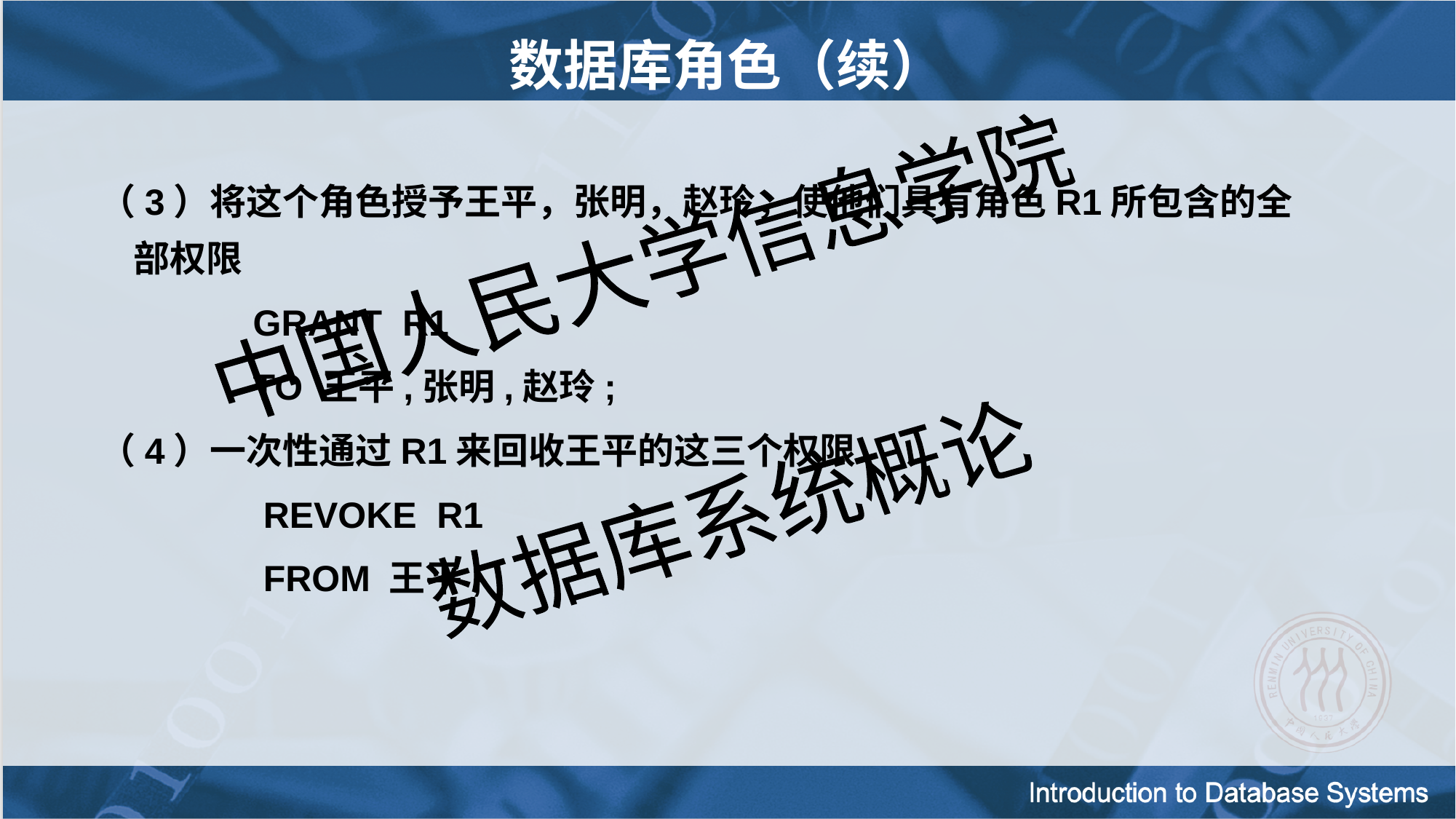

数据库角色（续）
（3）将这个角色授予王平，张明，赵玲，使他们具有角色R1所包含的全部权限
    	 GRANT  R1
    	 TO 王平,张明,赵玲;
（4）一次性通过R1来回收王平的这三个权限
     	  REVOKE  R1
     	  FROM 王平;